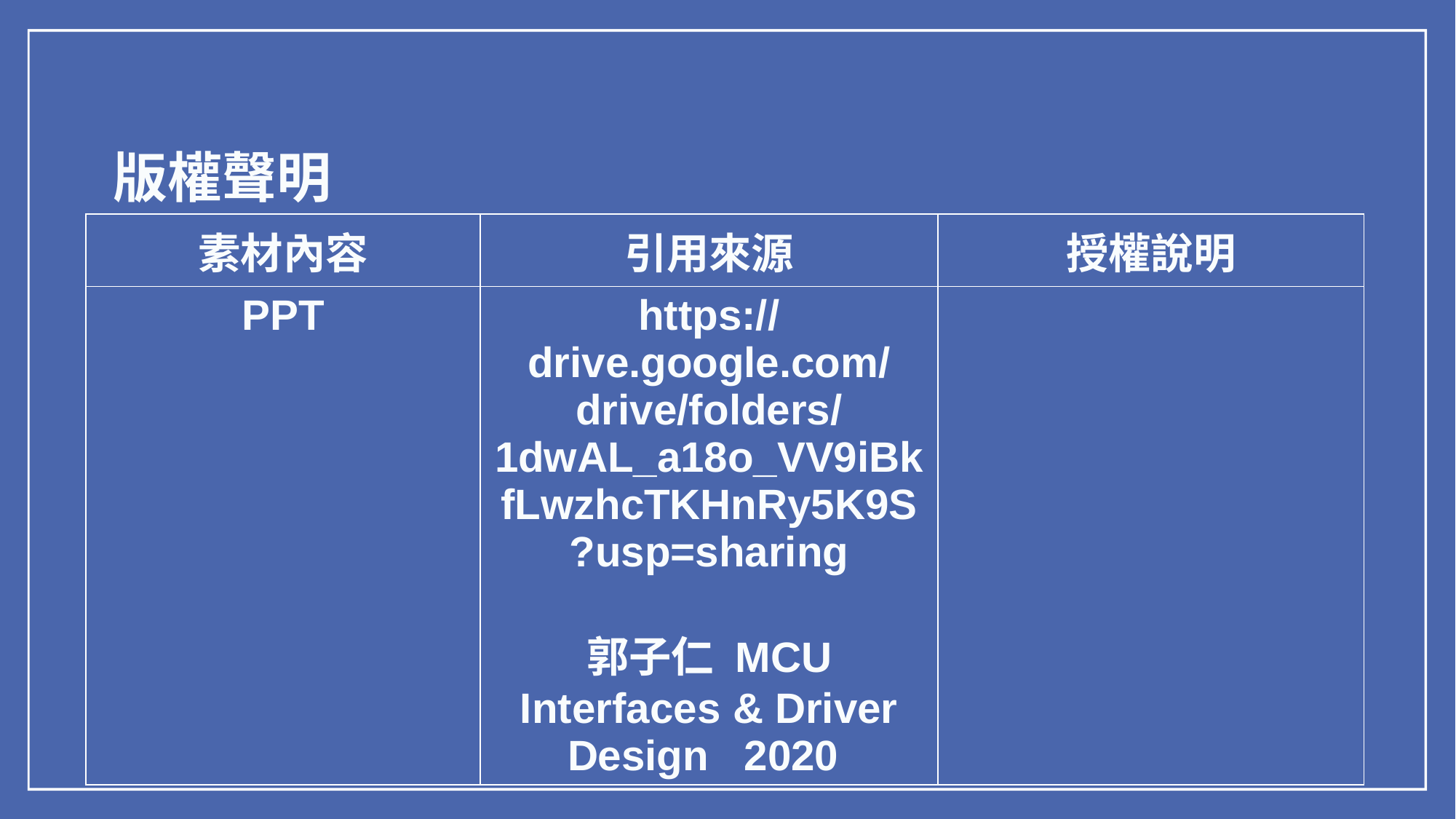

版權聲明
| 素材內容 | 引用來源 | 授權說明 |
| --- | --- | --- |
| PPT | https://drive.google.com/drive/folders/1dwAL\_a18o\_VV9iBkfLwzhcTKHnRy5K9S?usp=sharing 郭子仁 MCU Interfaces & Driver Design 2020 |  |